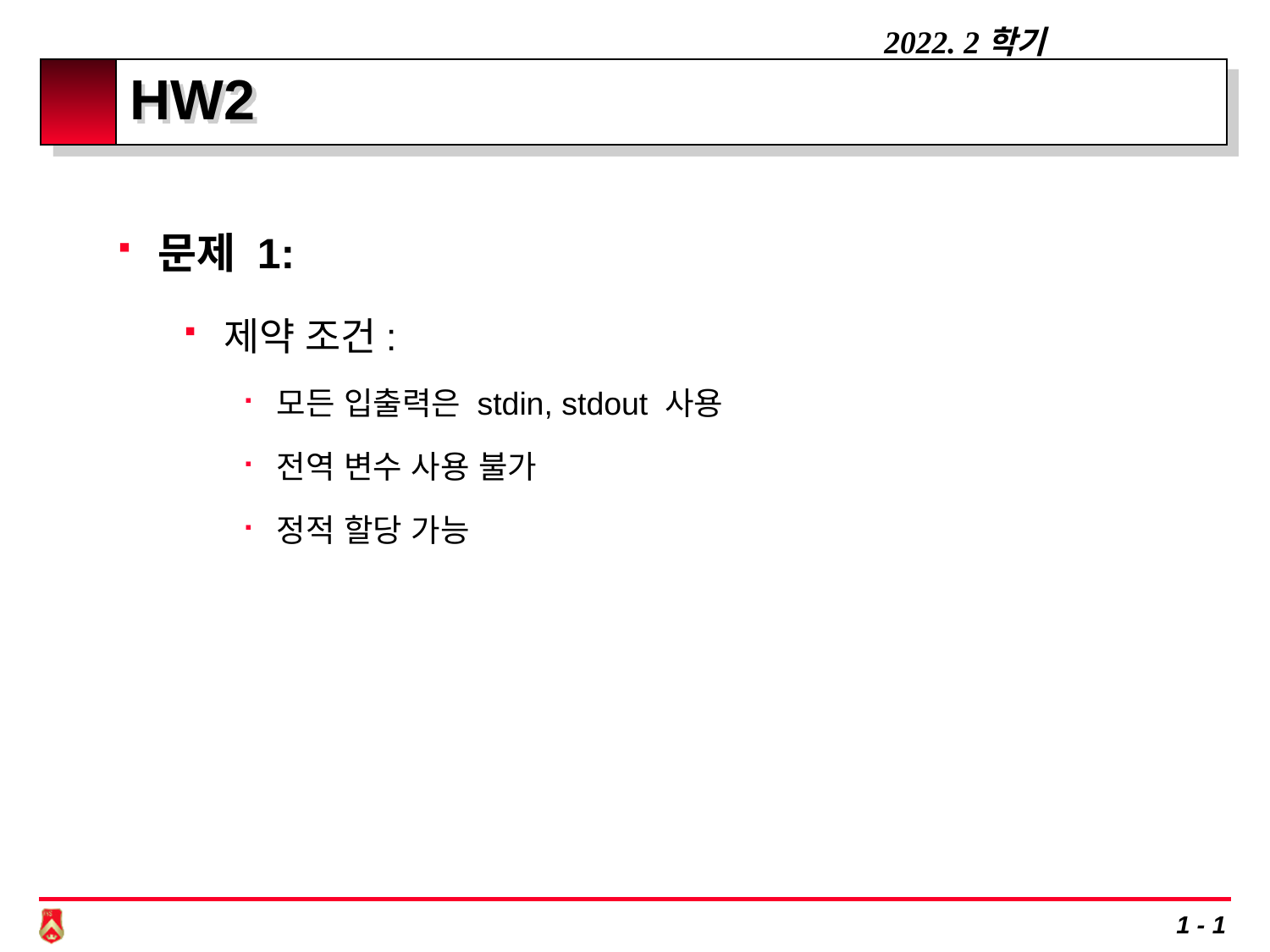

# HW2

문제 1:
제약 조건:
모든 입출력은 stdin, stdout 사용
전역 변수 사용 불가
정적 할당 가능

1 - 1